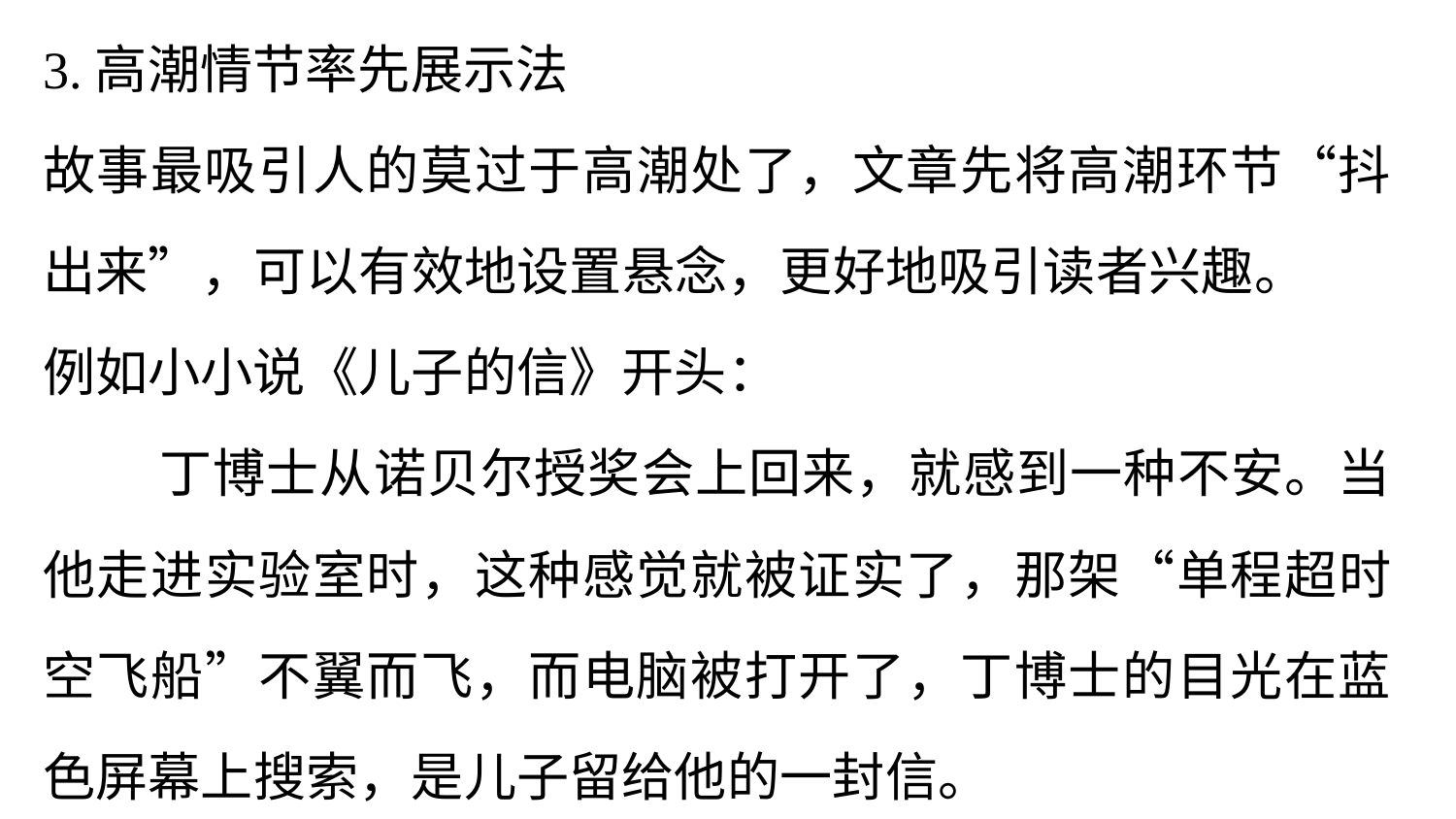

3.高潮情节率先展示法
故事最吸引人的莫过于高潮处了，文章先将高潮环节“抖出来”，可以有效地设置悬念，更好地吸引读者兴趣。
例如小小说《儿子的信》开头：
        丁博士从诺贝尔授奖会上回来，就感到一种不安。当他走进实验室时，这种感觉就被证实了，那架“单程超时空飞船”不翼而飞，而电脑被打开了，丁博士的目光在蓝色屏幕上搜索，是儿子留给他的一封信。